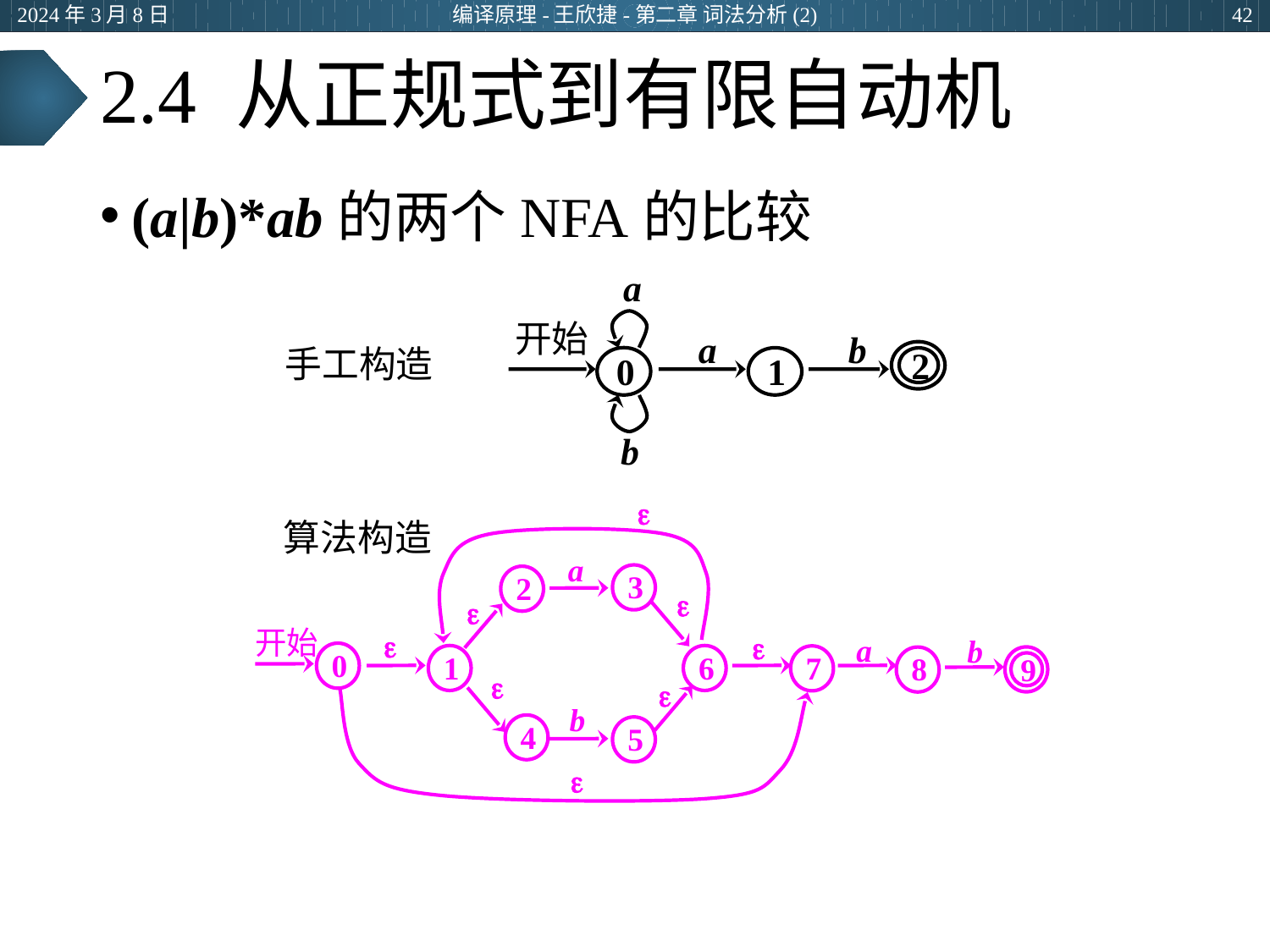

2024年3月8日
编译原理-王欣捷-第二章 词法分析(2)
42
# 2.4 从正规式到有限自动机
(a|b)*ab的两个NFA的比较
a

开始
a
b

2
0
1

b
手工构造
ε

a
3
2
ε

ε

开始
ε
ε
b
a
0
1
6
7

9
8

ε
ε

b
4
5

ε
算法构造